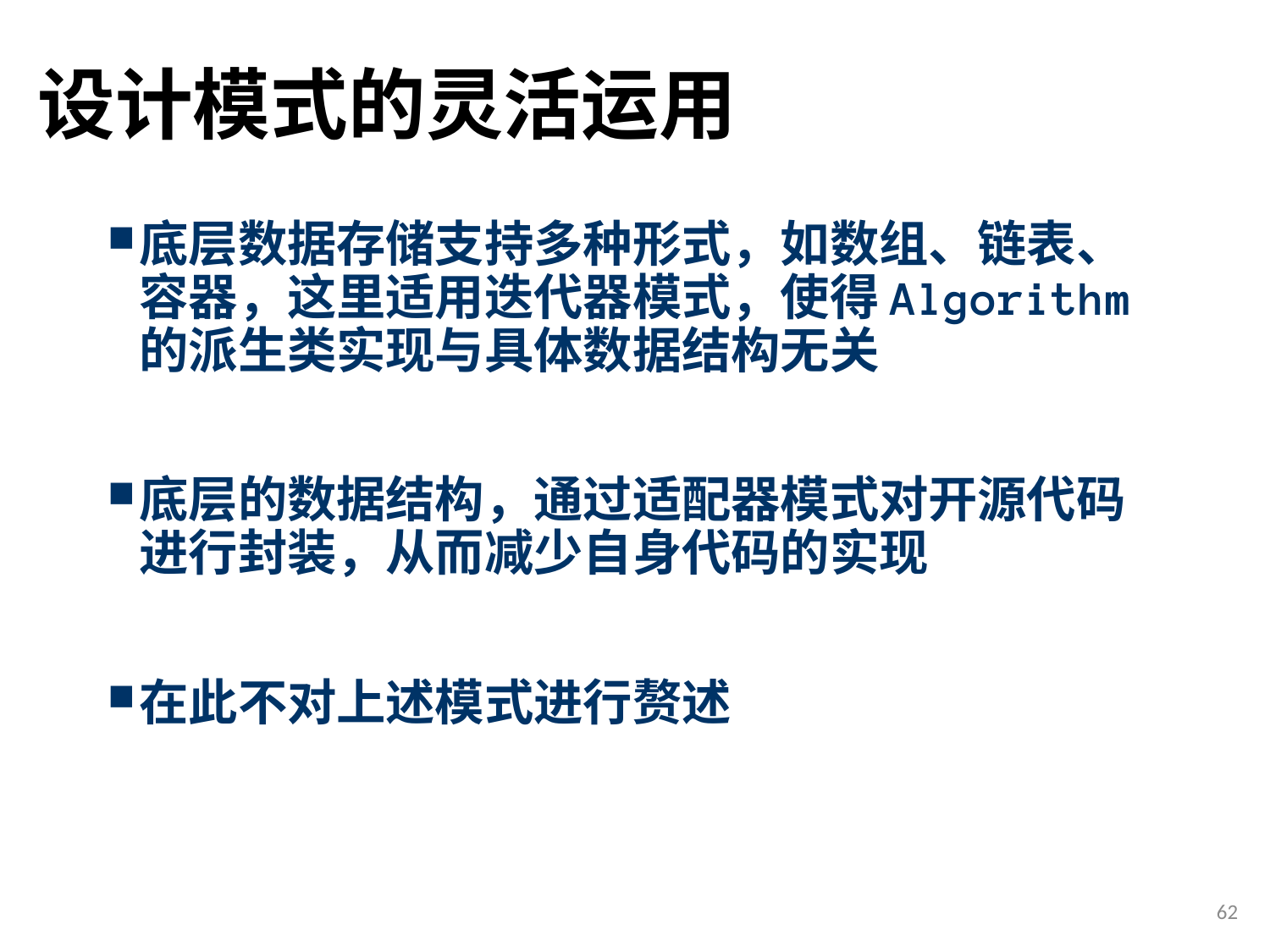

# 设计模式的灵活运用
底层数据存储支持多种形式，如数组、链表、容器，这里适用迭代器模式，使得Algorithm的派生类实现与具体数据结构无关

底层的数据结构，通过适配器模式对开源代码进行封装，从而减少自身代码的实现

在此不对上述模式进行赘述
62